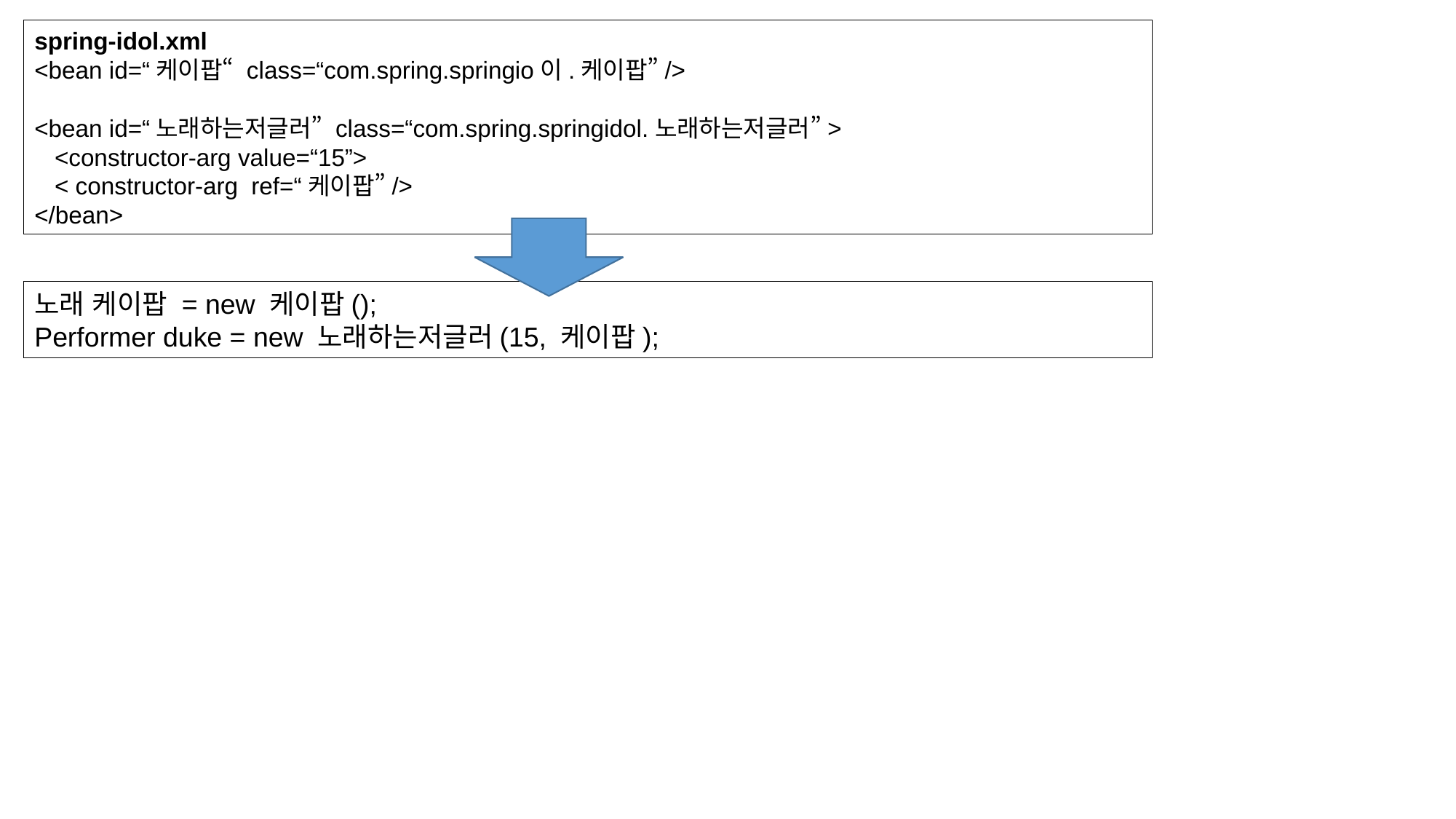

spring-idol.xml
<bean id=“케이팝“ class=“com.spring.springio이.케이팝”/>

<bean id=“노래하는저글러” class=“com.spring.springidol.노래하는저글러”>
   <constructor-arg value=“15”>
   < constructor-arg  ref=“케이팝”/>
</bean>

노래 케이팝 = new 케이팝();
Performer duke = new 노래하는저글러(15, 케이팝);